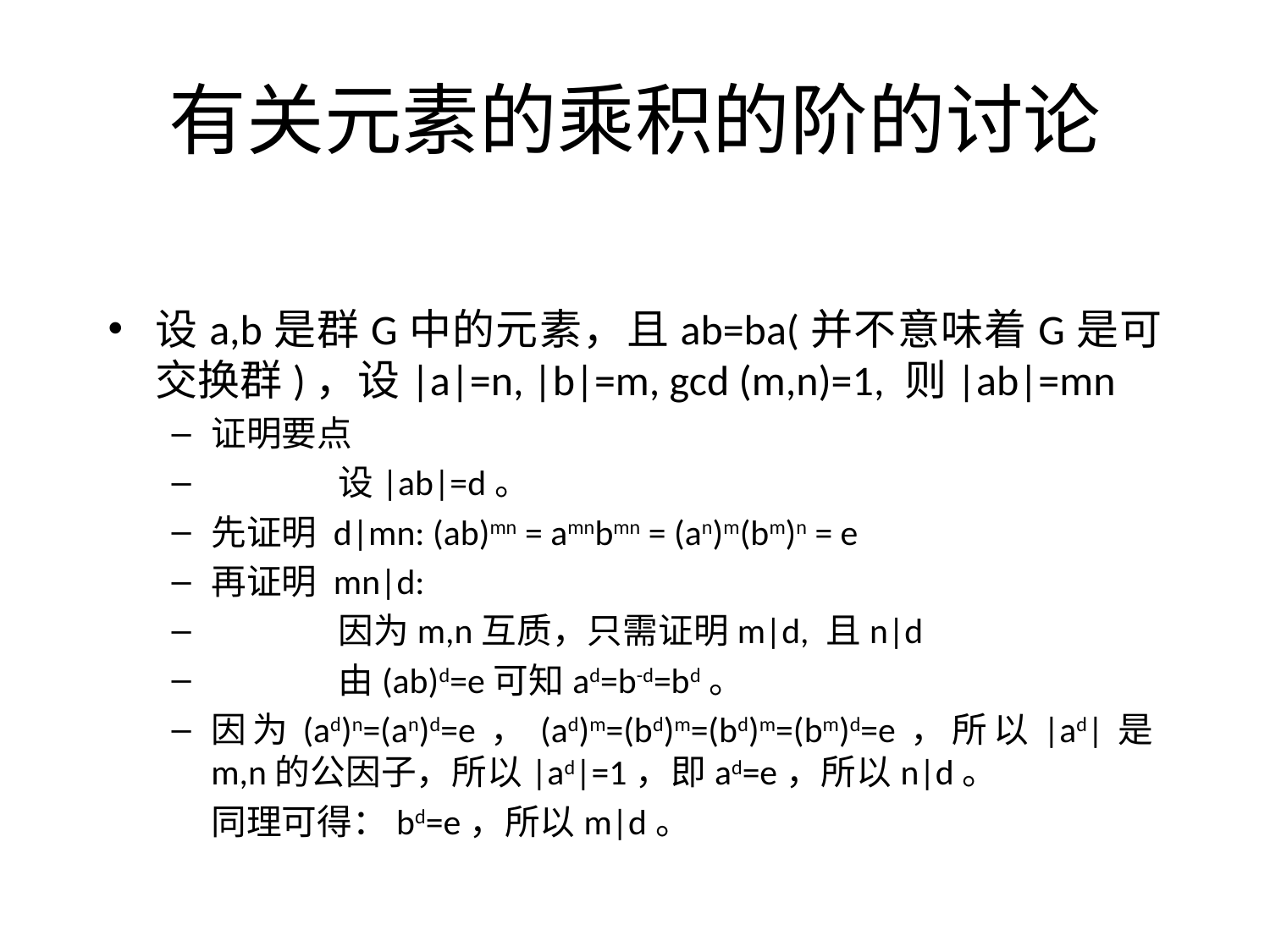

# 有关元素的乘积的阶的讨论
设a,b是群G中的元素，且ab=ba(并不意味着G是可交换群)，设|a|=n, |b|=m, gcd (m,n)=1, 则|ab|=mn
证明要点
	设|ab|=d。
先证明 d|mn: (ab)mn = amnbmn = (an)m(bm)n = e
再证明 mn|d:
	因为m,n互质，只需证明m|d, 且n|d
	由(ab)d=e可知ad=b-d=bd。
因为(ad)n=(an)d=e，(ad)m=(bd)m=(bd)m=(bm)d=e，所以|ad|是m,n的公因子，所以|ad|=1，即ad=e，所以n|d。
	同理可得：bd=e，所以m|d。